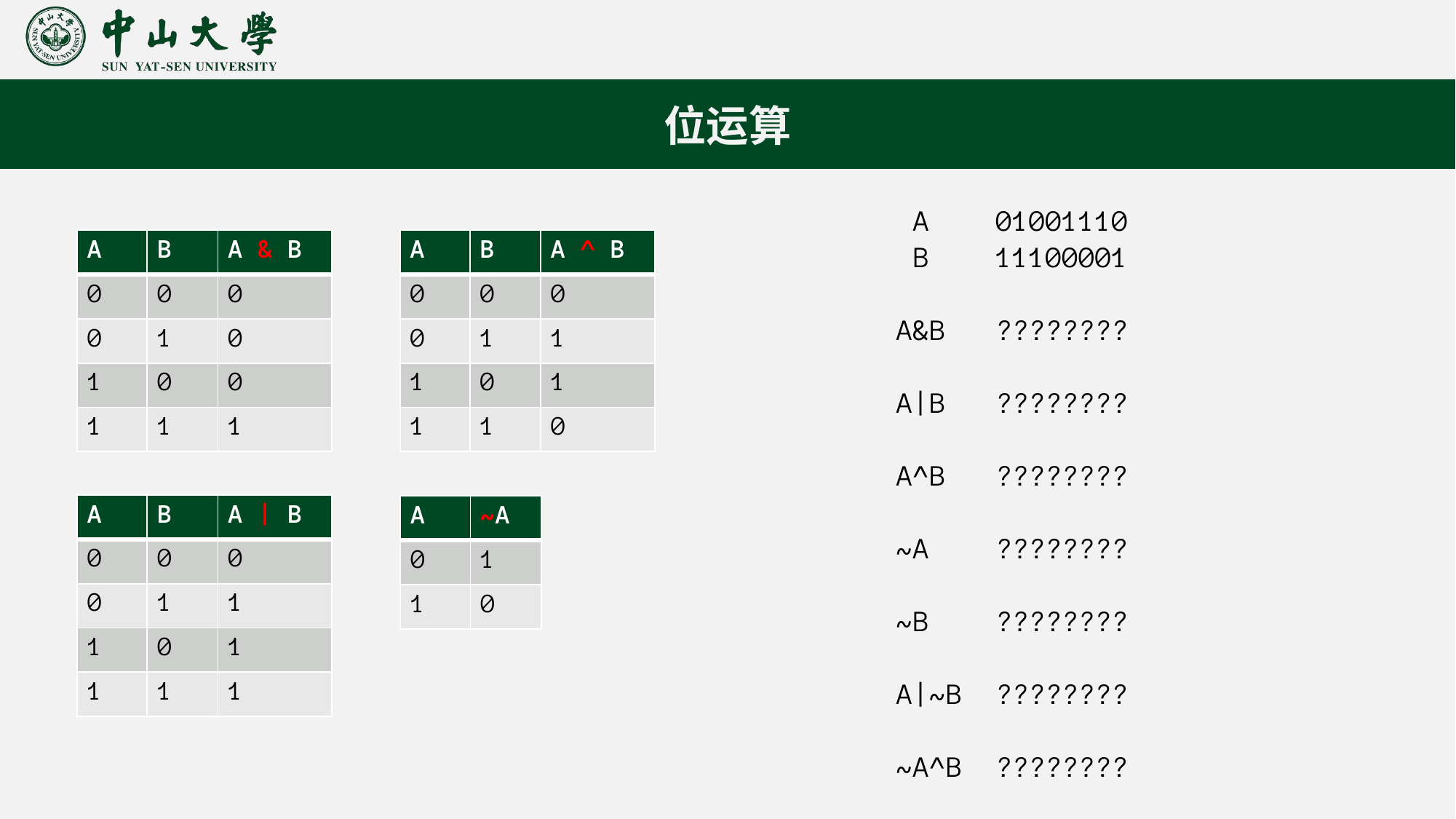

位运算
 A    01001110
 B    11100001

A&B   ????????

A|B   ????????

A^B   ????????

~A    ????????

~B    ????????

A|~B  ????????

~A^B  ????????
| A | B | A & B |
| --- | --- | --- |
| 0 | 0 | 0 |
| 0 | 1 | 0 |
| 1 | 0 | 0 |
| 1 | 1 | 1 |
| A | B | A ^ B |
| --- | --- | --- |
| 0 | 0 | 0 |
| 0 | 1 | 1 |
| 1 | 0 | 1 |
| 1 | 1 | 0 |
| A | B | A | B |
| --- | --- | --- |
| 0 | 0 | 0 |
| 0 | 1 | 1 |
| 1 | 0 | 1 |
| 1 | 1 | 1 |
| A | ~A |
| --- | --- |
| 0 | 1 |
| 1 | 0 |